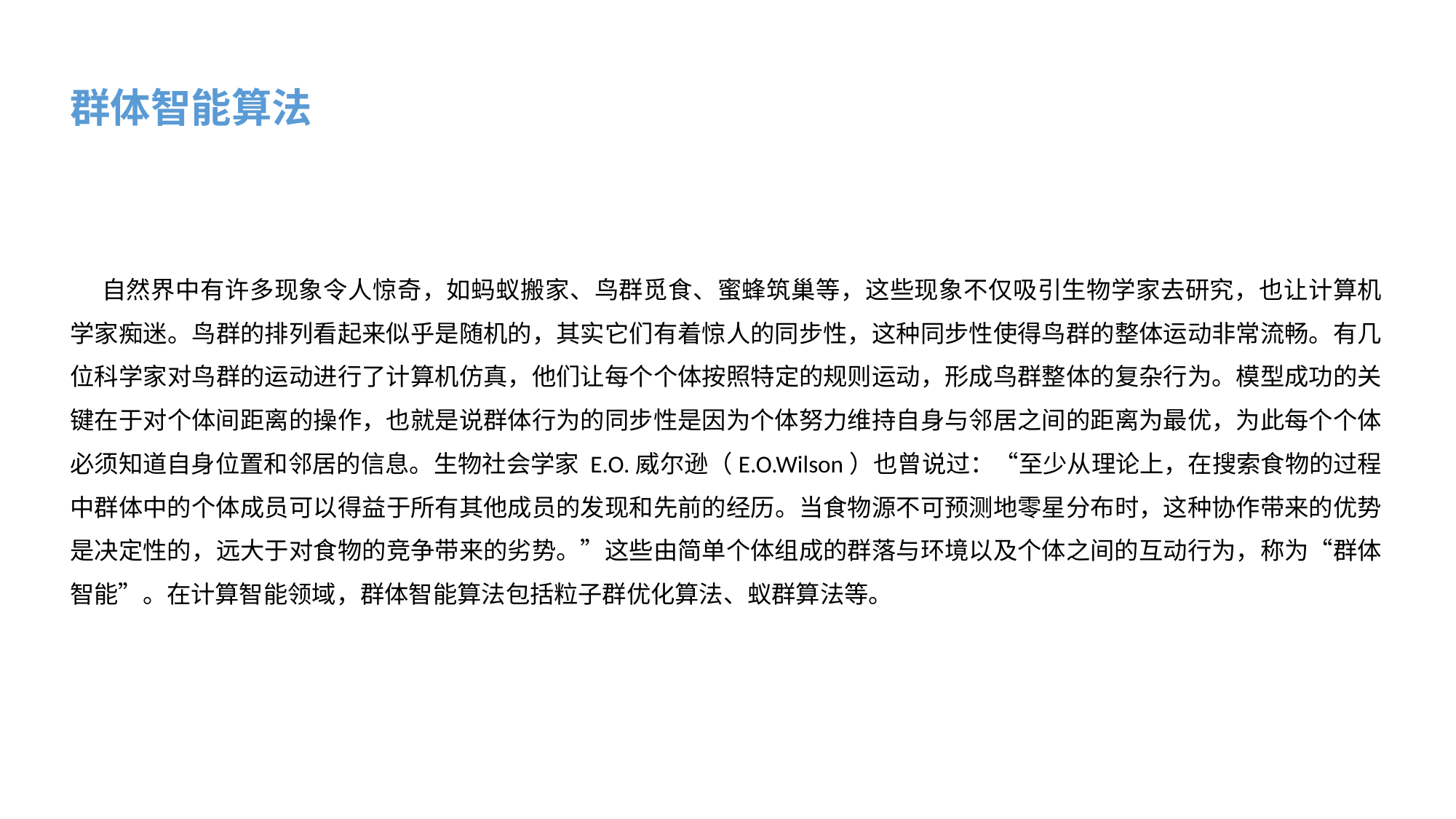

群体智能算法
自然界中有许多现象令人惊奇，如蚂蚁搬家、鸟群觅食、蜜蜂筑巢等，这些现象不仅吸引生物学家去研究，也让计算机学家痴迷。鸟群的排列看起来似乎是随机的，其实它们有着惊人的同步性，这种同步性使得鸟群的整体运动非常流畅。有几位科学家对鸟群的运动进行了计算机仿真，他们让每个个体按照特定的规则运动，形成鸟群整体的复杂行为。模型成功的关键在于对个体间距离的操作，也就是说群体行为的同步性是因为个体努力维持自身与邻居之间的距离为最优，为此每个个体必须知道自身位置和邻居的信息。生物社会学家 E.O.威尔逊（E.O.Wilson）也曾说过：“至少从理论上，在搜索食物的过程中群体中的个体成员可以得益于所有其他成员的发现和先前的经历。当食物源不可预测地零星分布时，这种协作带来的优势是决定性的，远大于对食物的竞争带来的劣势。”这些由简单个体组成的群落与环境以及个体之间的互动行为，称为“群体智能”。在计算智能领域，群体智能算法包括粒子群优化算法、蚁群算法等。